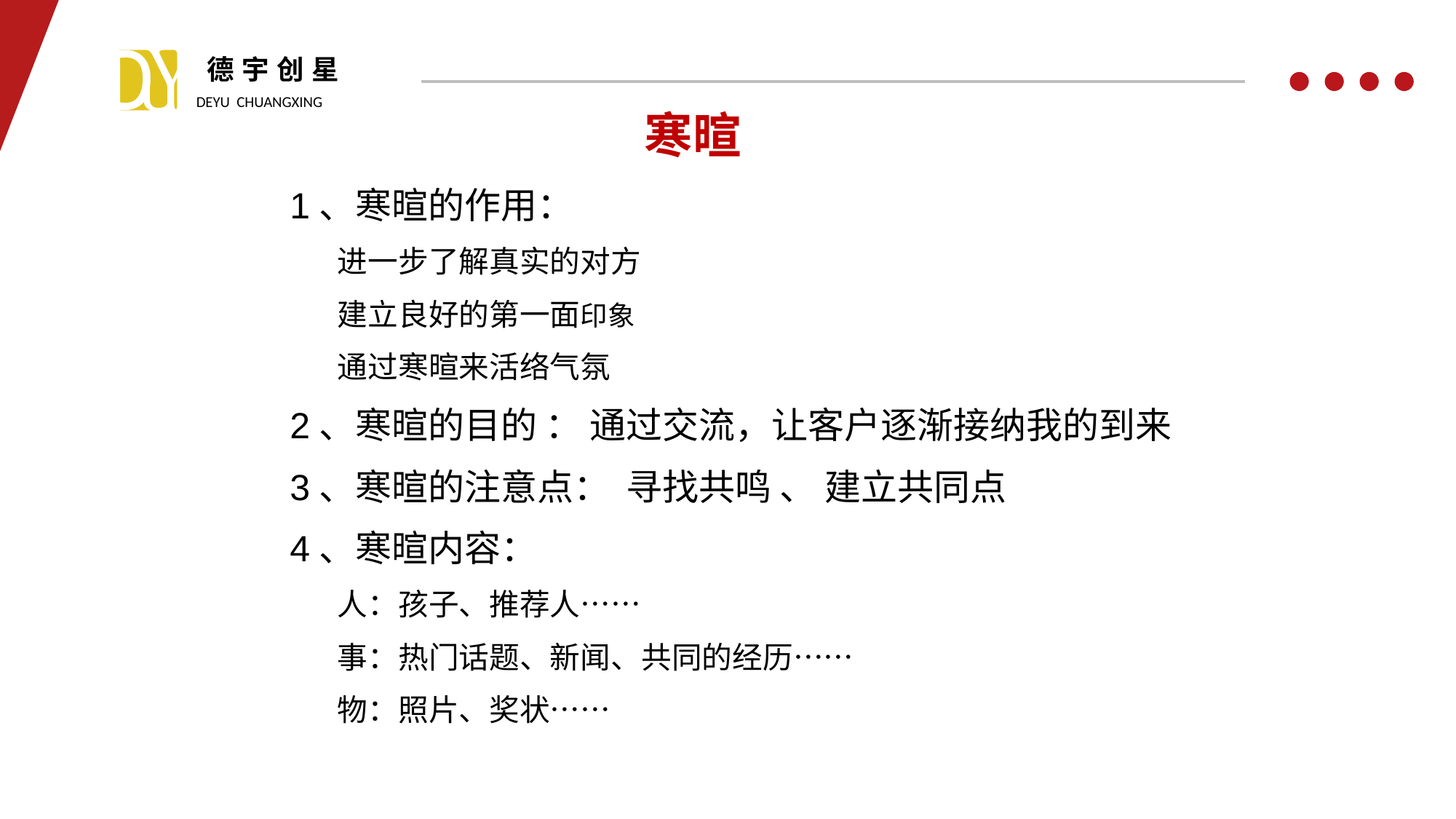

寒暄
1、寒暄的作用：
      进一步了解真实的对方
      建立良好的第一面印象
      通过寒暄来活络气氛
2、寒暄的目的 ： 通过交流，让客户逐渐接纳我的到来
3、寒暄的注意点：  寻找共鸣 、 建立共同点
4、寒暄内容：
      人：孩子、推荐人……
      事：热门话题、新闻、共同的经历……
      物：照片、奖状……